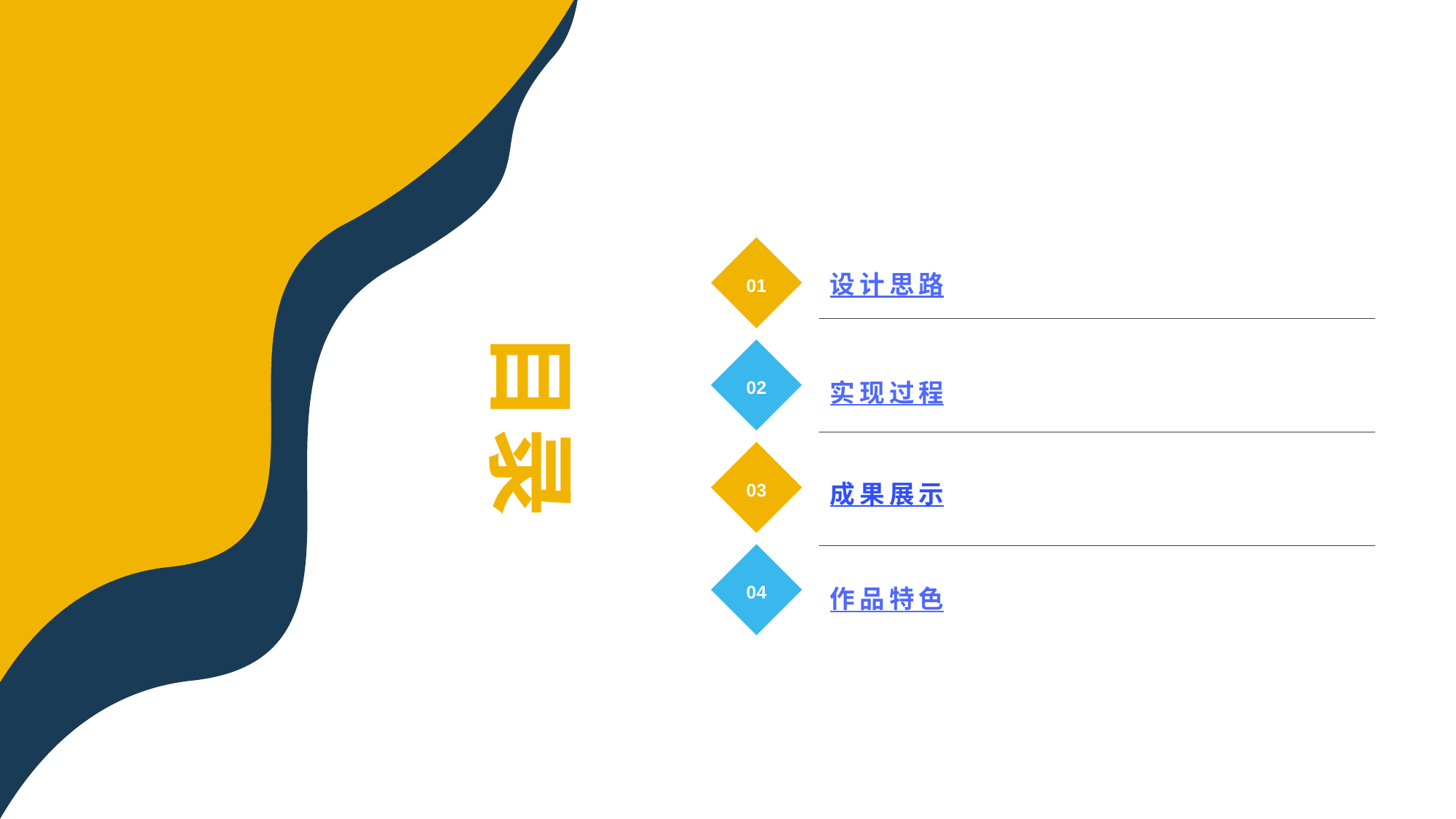

01
设计思路
目录
02
实现过程
03
成果展示
04
作品特色